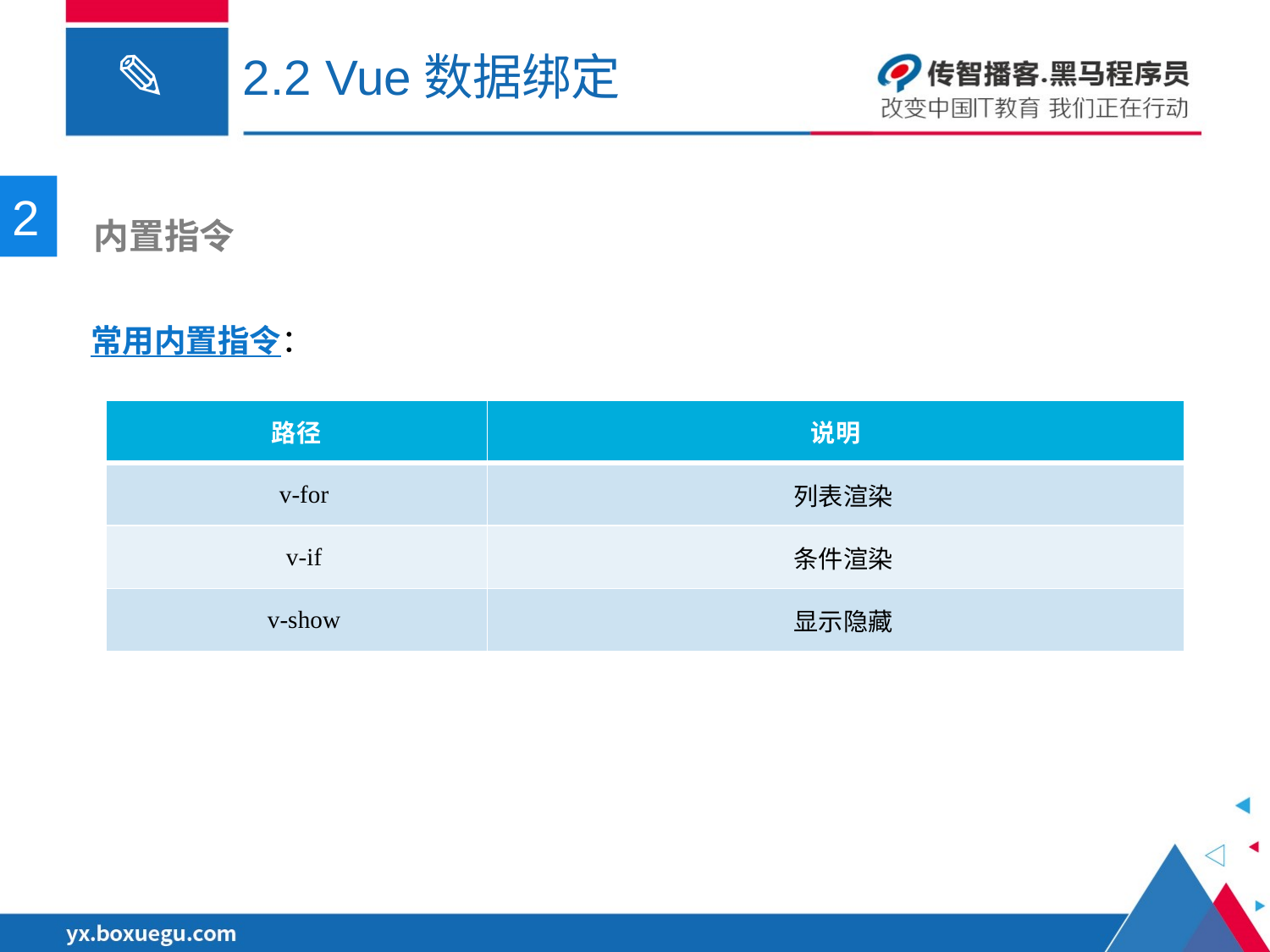

# 2.2 Vue数据绑定

2
  内置指令
常用内置指令：
| 路径 | 说明 |
| --- | --- |
| v-for | 列表渲染 |
| v-if | 条件渲染 |
| v-show | 显示隐藏 |